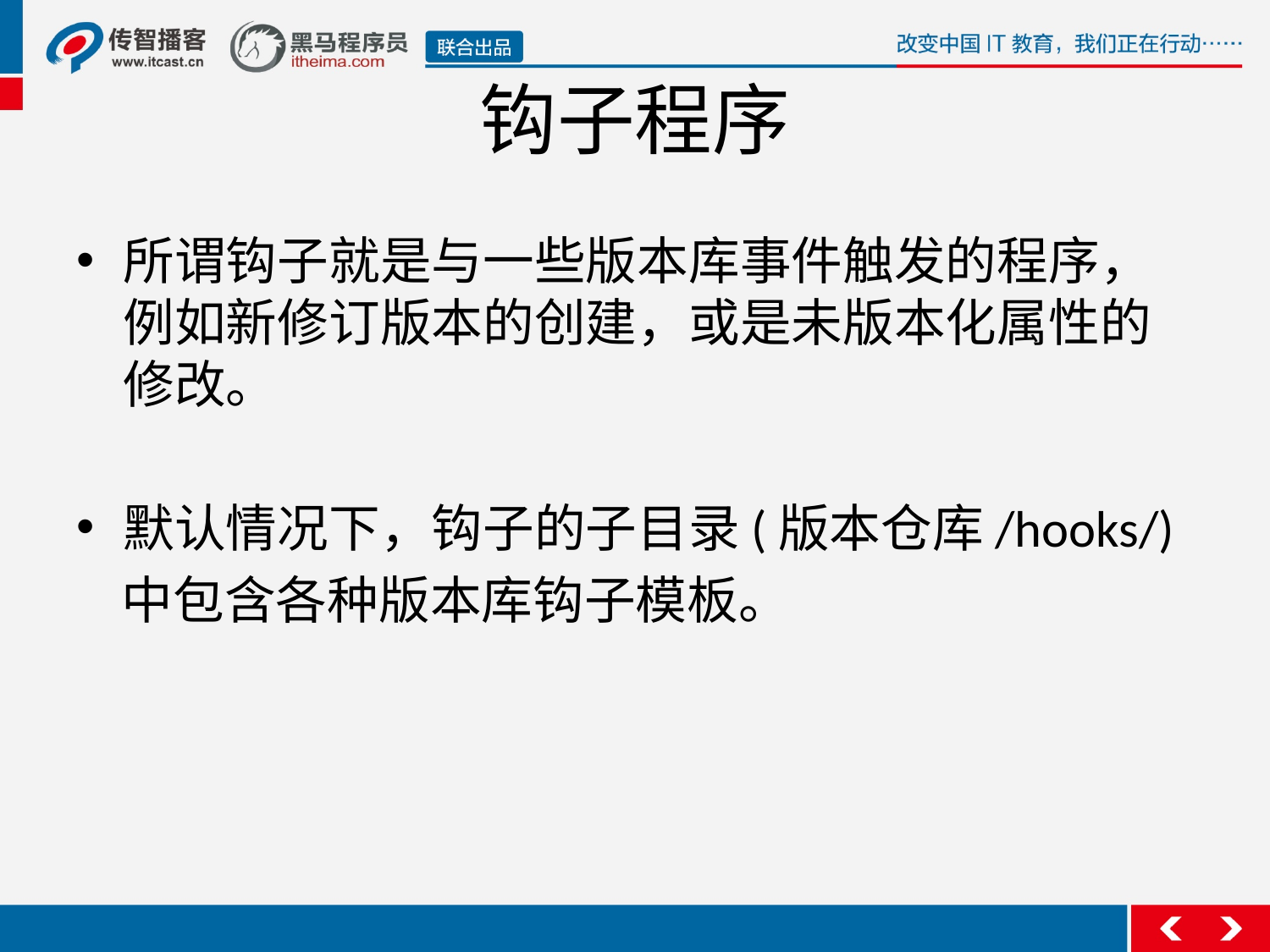

# 钩子程序
所谓钩子就是与一些版本库事件触发的程序，例如新修订版本的创建，或是未版本化属性的修改。

默认情况下，钩子的子目录(版本仓库/hooks/)
   中包含各种版本库钩子模板。